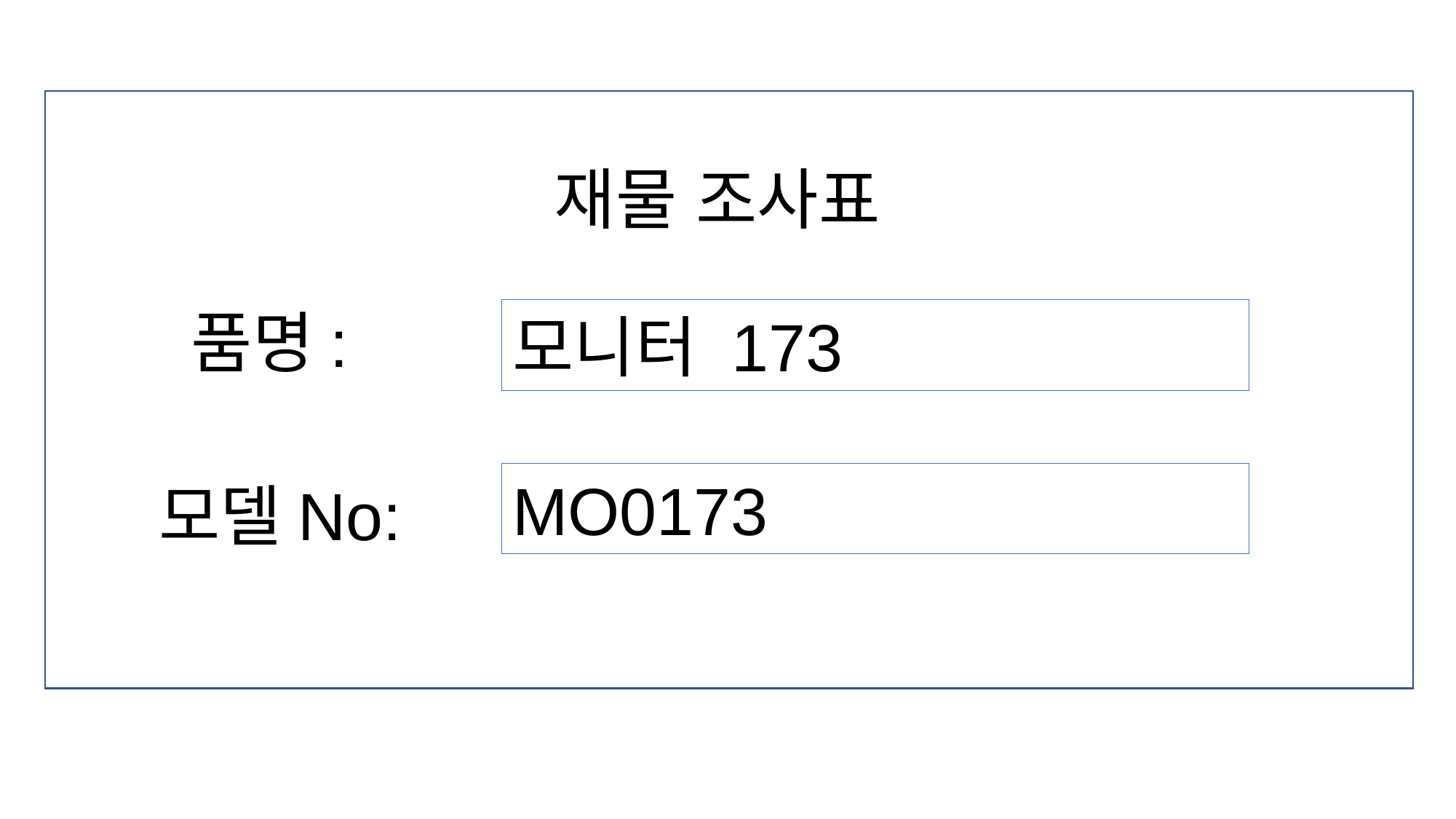

재물 조사표
품명:
모니터 173
MO0173
모델No: